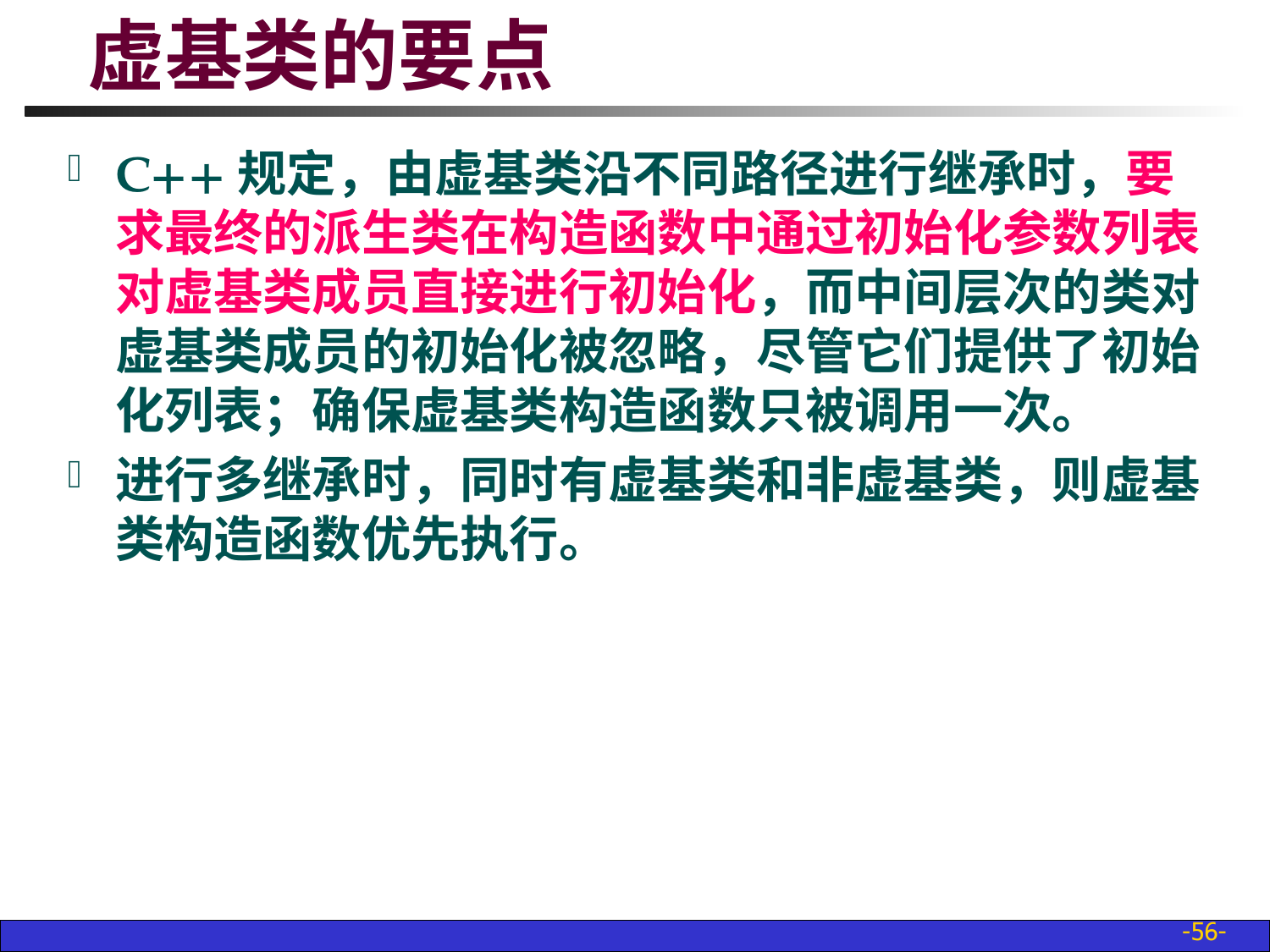

# 虚基类的要点
C++规定，由虚基类沿不同路径进行继承时，要求最终的派生类在构造函数中通过初始化参数列表对虚基类成员直接进行初始化，而中间层次的类对虚基类成员的初始化被忽略，尽管它们提供了初始化列表；确保虚基类构造函数只被调用一次。
进行多继承时，同时有虚基类和非虚基类，则虚基类构造函数优先执行。
-56-